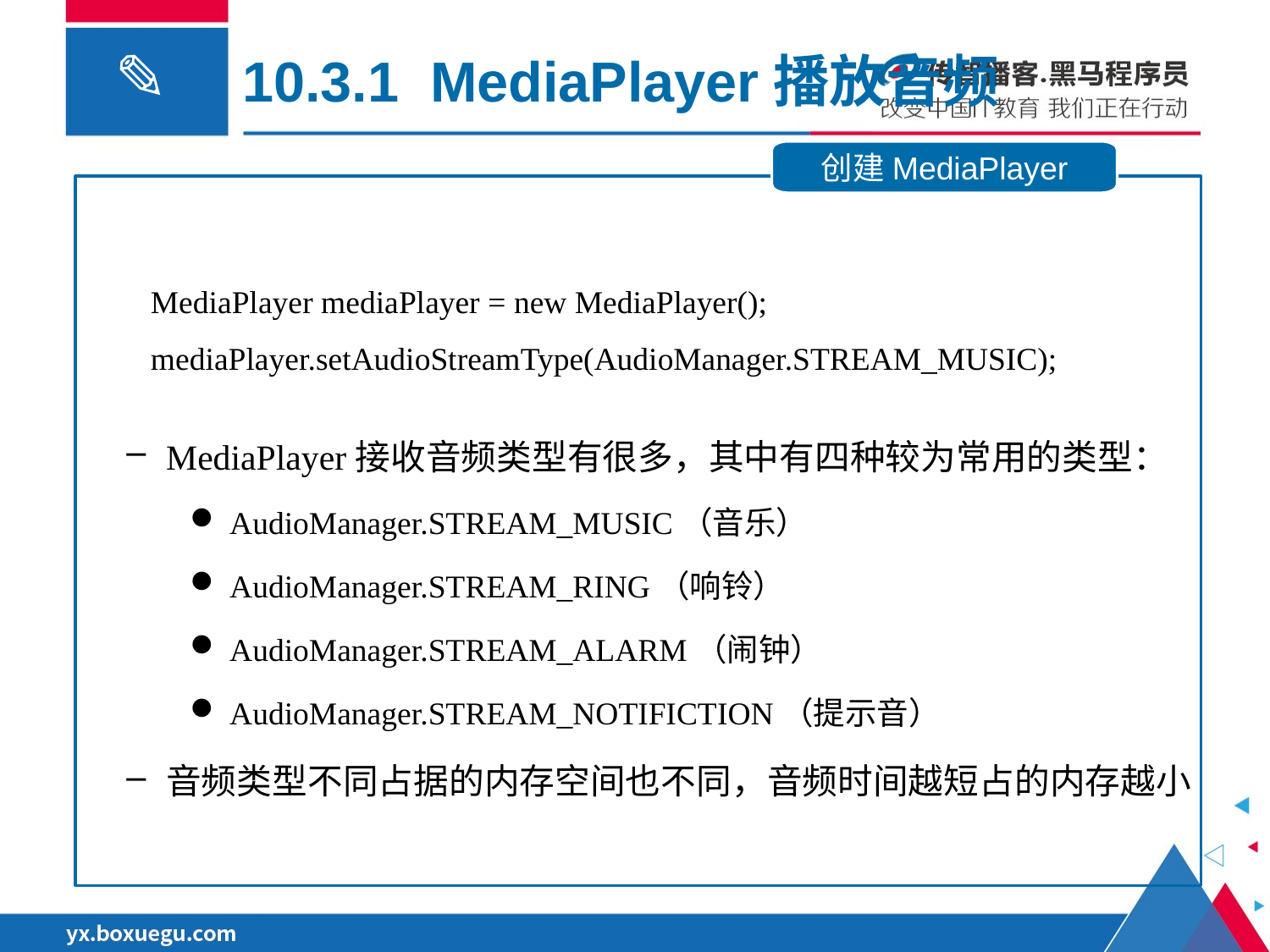

10.3.1  MediaPlayer播放音频
创建MediaPlayer

    MediaPlayer mediaPlayer = new MediaPlayer();
    mediaPlayer.setAudioStreamType(AudioManager.STREAM_MUSIC);
MediaPlayer接收音频类型有很多，其中有四种较为常用的类型：
AudioManager.STREAM_MUSIC（音乐）
AudioManager.STREAM_RING（响铃）
AudioManager.STREAM_ALARM（闹钟）
AudioManager.STREAM_NOTIFICTION（提示音）
音频类型不同占据的内存空间也不同，音频时间越短占的内存越小